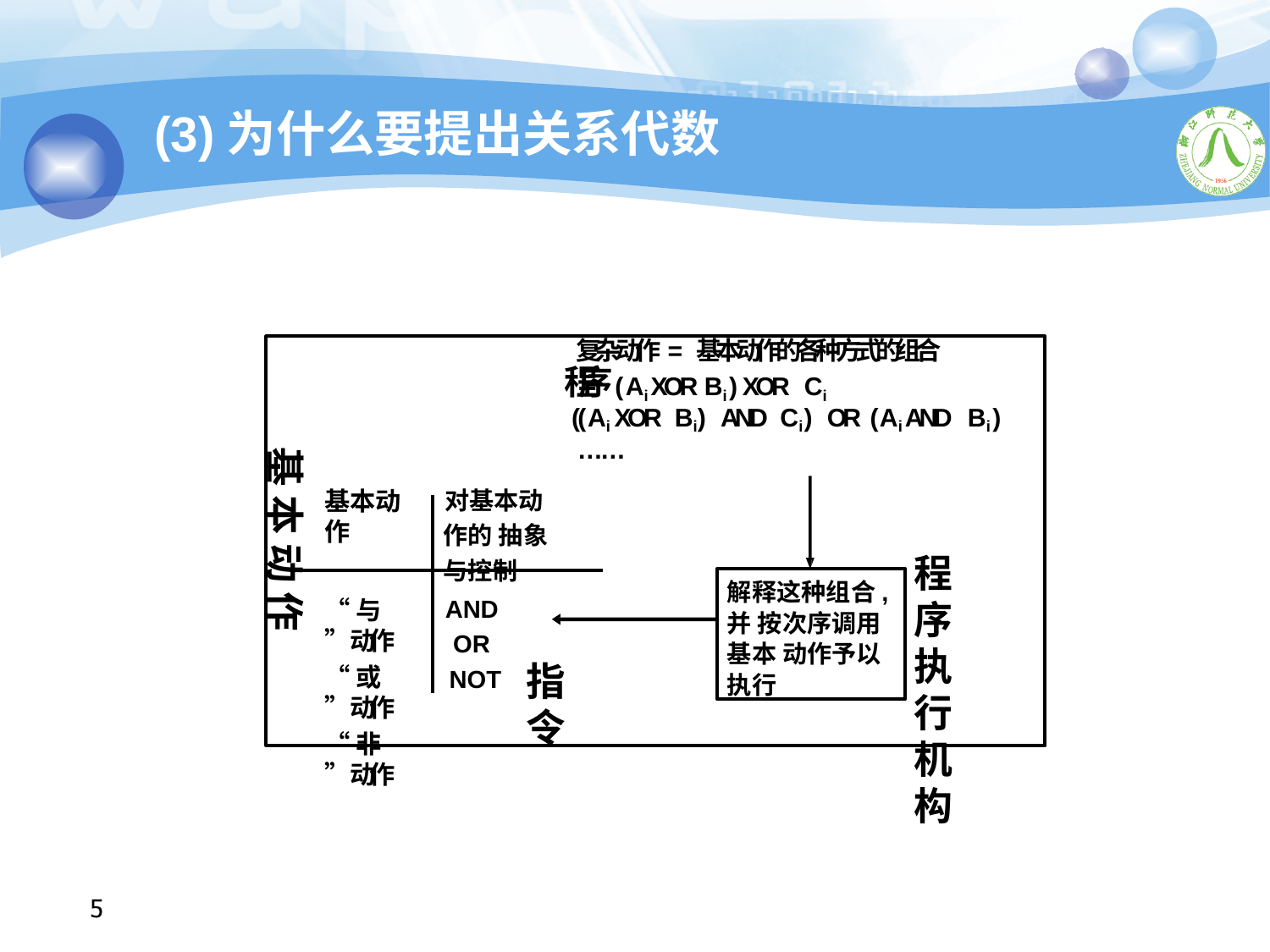

# (3)为什么要提出关系代数

 复杂动作  = 基本动作的各种方式的组合
程 序  ( Ai   XOR  Bi  ) XOR   Ci
 (( Ai    XOR    Bi)   AND    Ci )   OR   ( Ai   AND    Bi  )
   ……
基 本 动 作

对基本动作的 抽象与控制
基本动作

程序 执行 机构
解释这种组合, 并 按次序调用基本 动作予以执行

“与”动作
“或”动作
“非”动作
AND  OR  NOT

指令
5